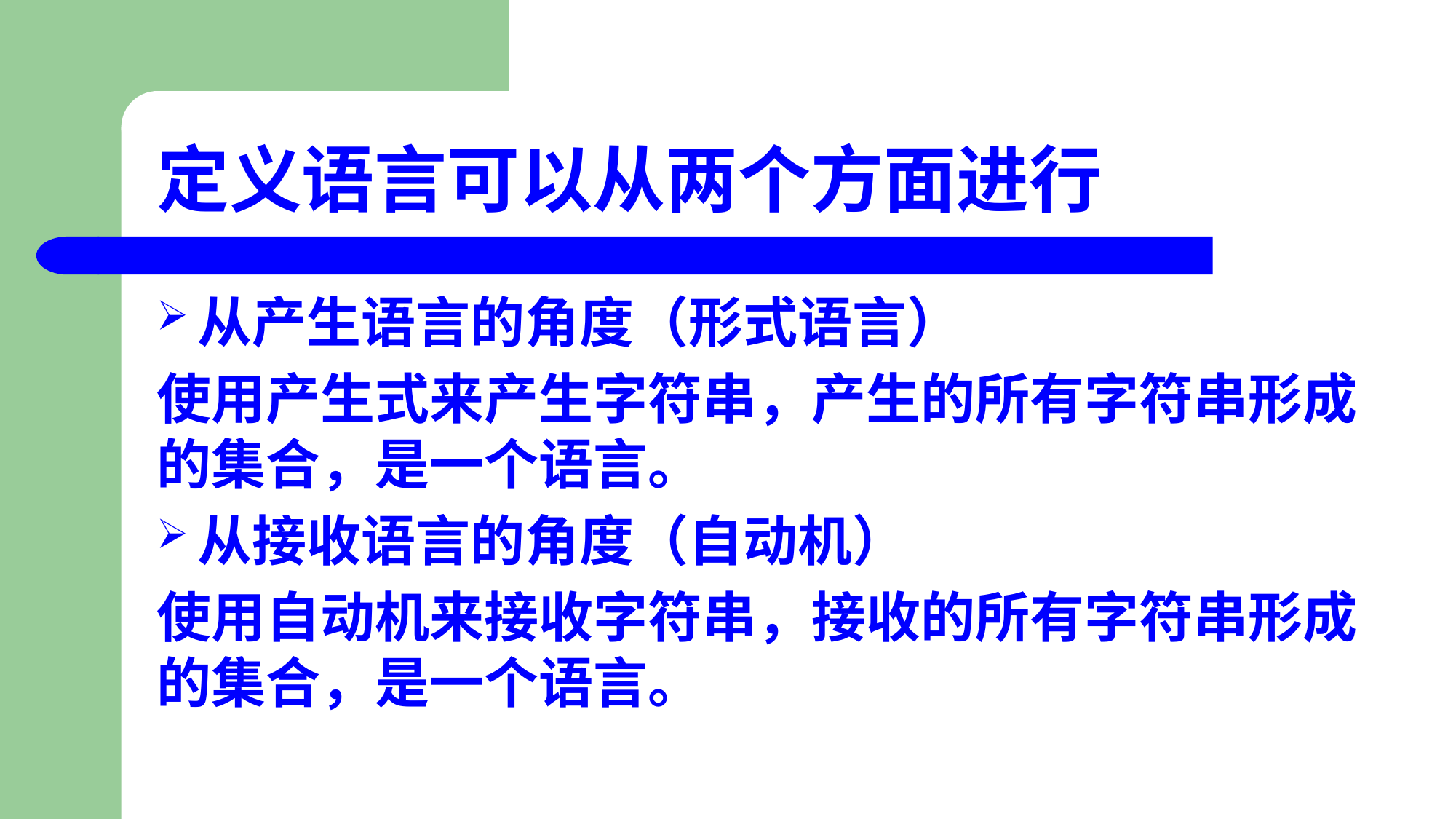

# 定义语言可以从两个方面进行
从产生语言的角度（形式语言）
使用产生式来产生字符串，产生的所有字符串形成的集合，是一个语言。
从接收语言的角度（自动机）
使用自动机来接收字符串，接收的所有字符串形成的集合，是一个语言。